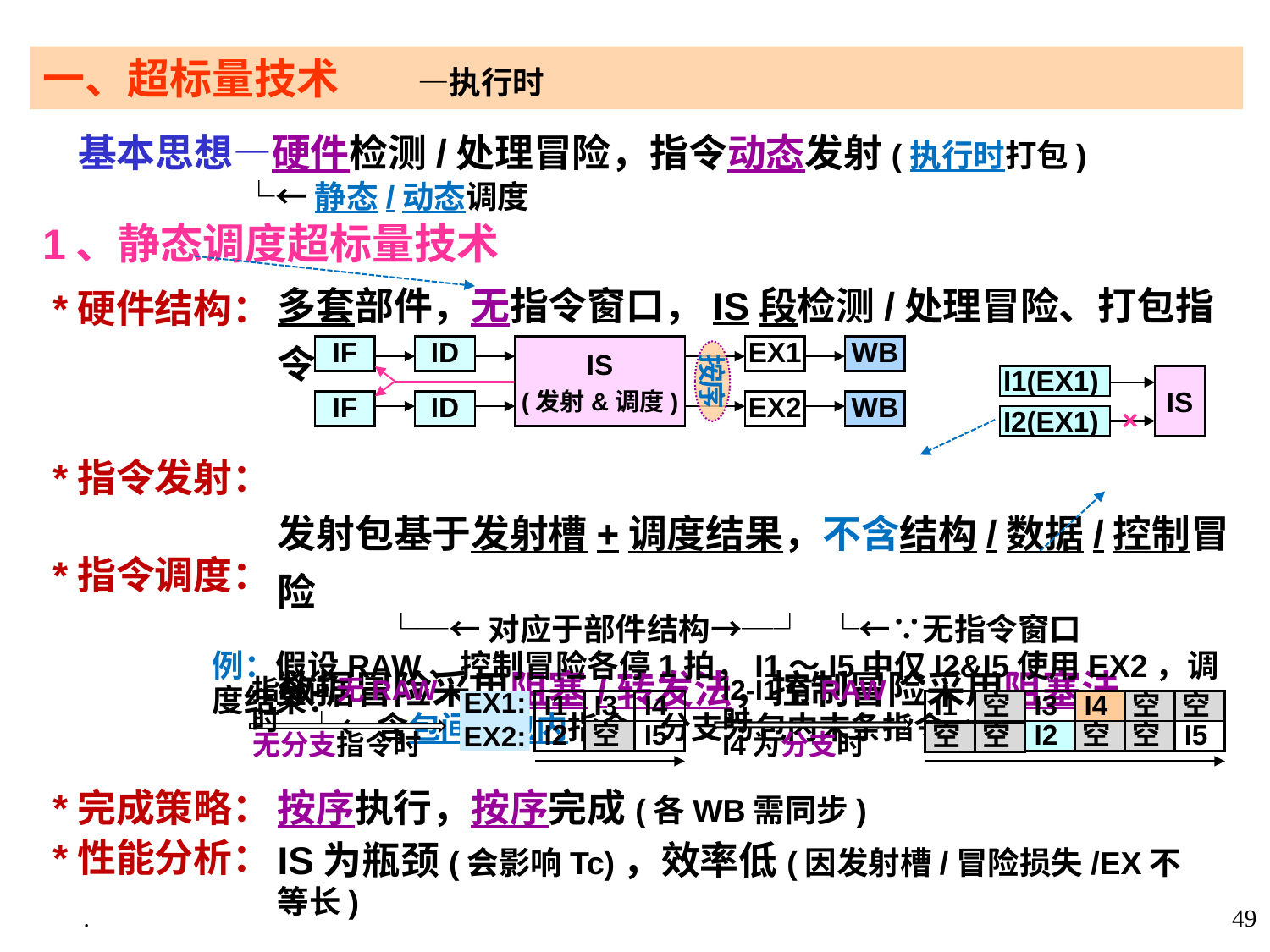

一、超标量技术           —执行时
   基本思想—硬件检测/处理冒险，指令动态发射(执行时打包)
                            └←静态/动态调度
1、静态调度超标量技术
多套部件，无指令窗口，IS段检测/处理冒险、打包指令

发射包基于发射槽+调度结果，不含结构/数据/控制冒险
               └─←对应于部件结构→─┘   └←∵无指令窗口
数据冒险采用阻塞/转发法，控制冒险采用阻塞法
    └←含包间及包内指令    分支为包内末条指令→┘
 *硬件结构：

 *指令发射：

 *指令调度：

 *完成策略：
 *性能分析：
IF
ID
IS
(发射&调度)
EX1
WB
IF
ID
EX2
WB
按序
I1(EX1)

IS
×
I2(EX1)

例：假设RAW、控制冒险各停1拍，I1～I5中仅I2&I5使用EX2，调度结果：
指令间无RAW时
I4
I1
I3
EX1:
EX2:

空
I2
I5
无分支指令时
I2-I1有RAW时
I3
I4
空
空
I1
空

I2
空
空
I5
空
空
I4为分支时
按序执行，按序完成(各WB需同步)
IS为瓶颈(会影响Tc)，效率低(因发射槽/冒险损失/EX不等长)
.
49